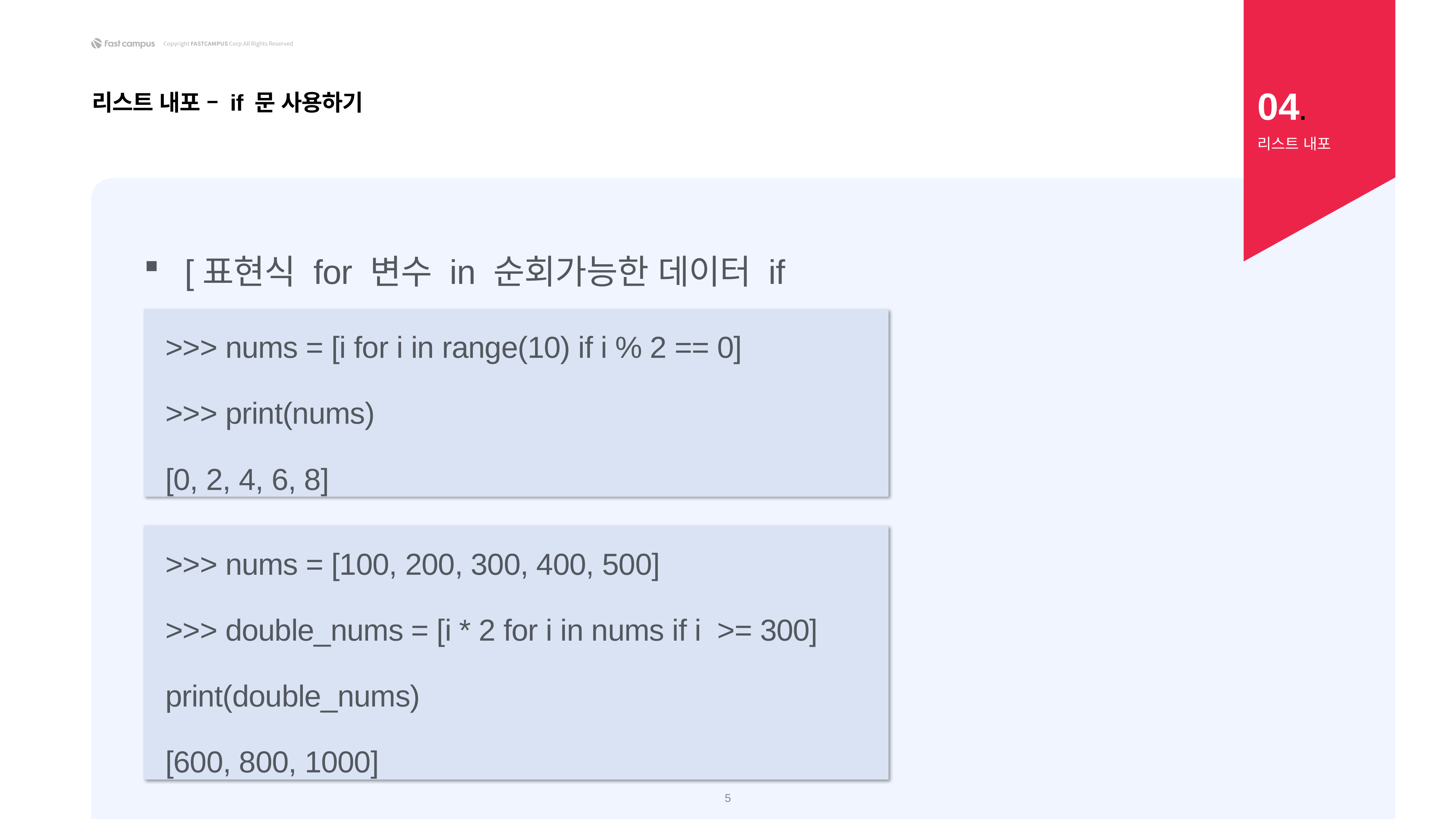

04.
리스트 내포 – if 문 사용하기
리스트 내포

[표현식 for 변수 in 순회가능한 데이터 if 조건식]
>>> nums = [i for i in range(10) if i % 2 == 0]
>>> print(nums)
[0, 2, 4, 6, 8]
>>> nums = [100, 200, 300, 400, 500]
>>> double_nums = [i * 2 for i in nums if i  >= 300]
print(double_nums)
[600, 800, 1000]
5